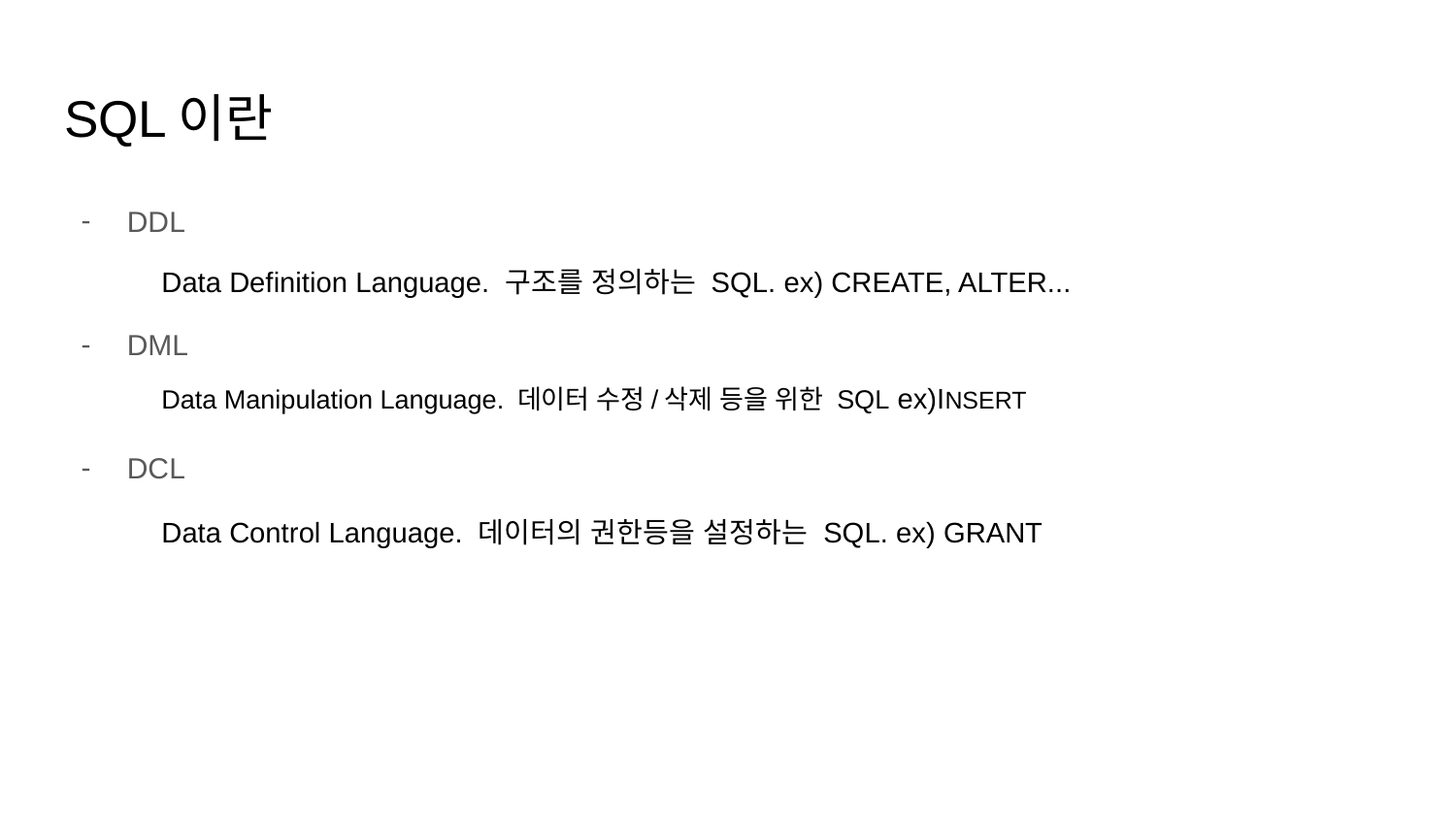

# SQL이란
DDL
Data Definition Language. 구조를 정의하는 SQL. ex) CREATE, ALTER...
DML
Data Manipulation Language. 데이터 수정/삭제 등을 위한 SQL ex)INSERT
DCL
Data Control Language. 데이터의 권한등을 설정하는 SQL. ex) GRANT